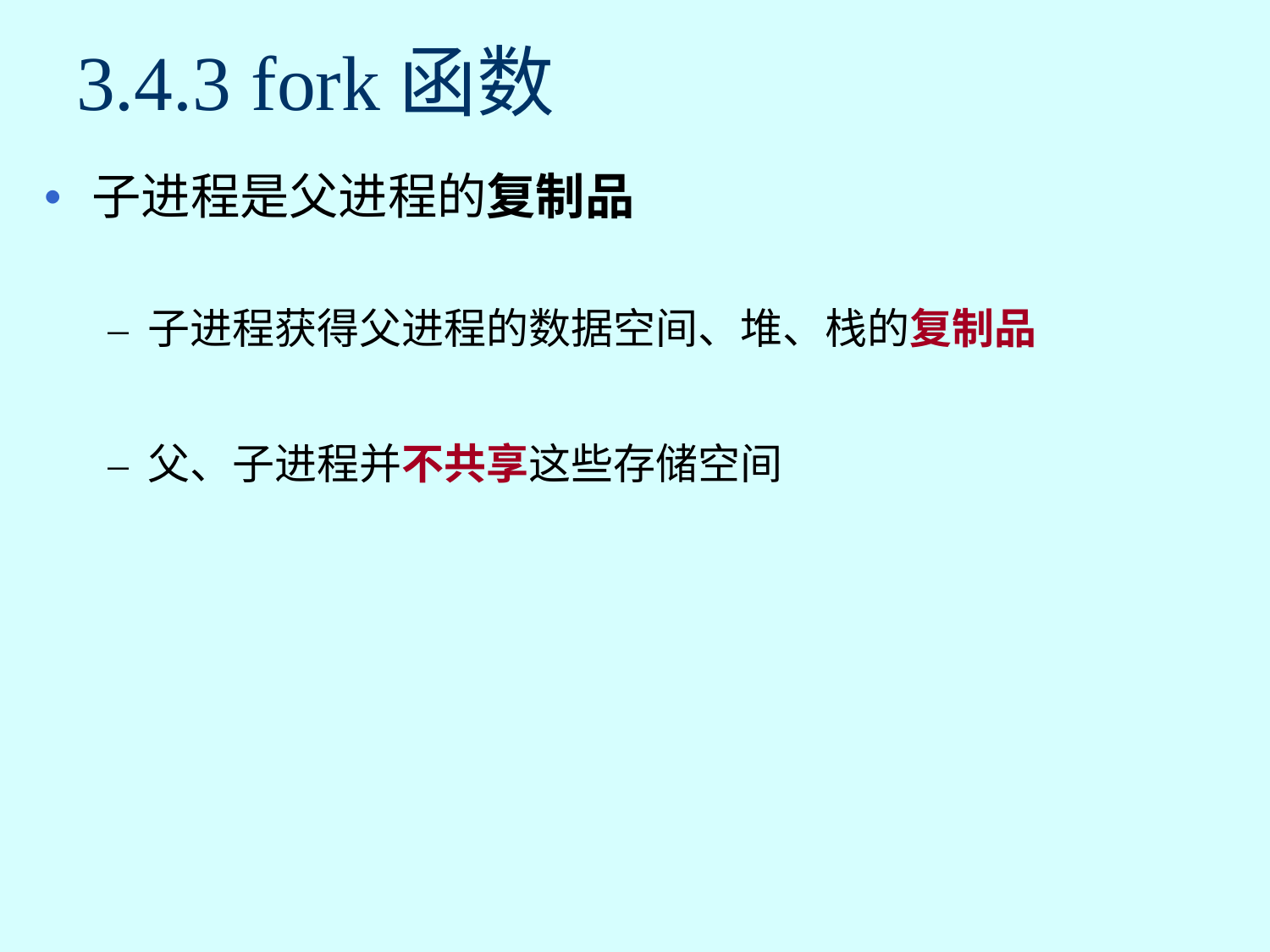

# 3.4.3 fork函数
子进程是父进程的复制品

子进程获得父进程的数据空间、堆、栈的复制品

父、子进程并不共享这些存储空间
48